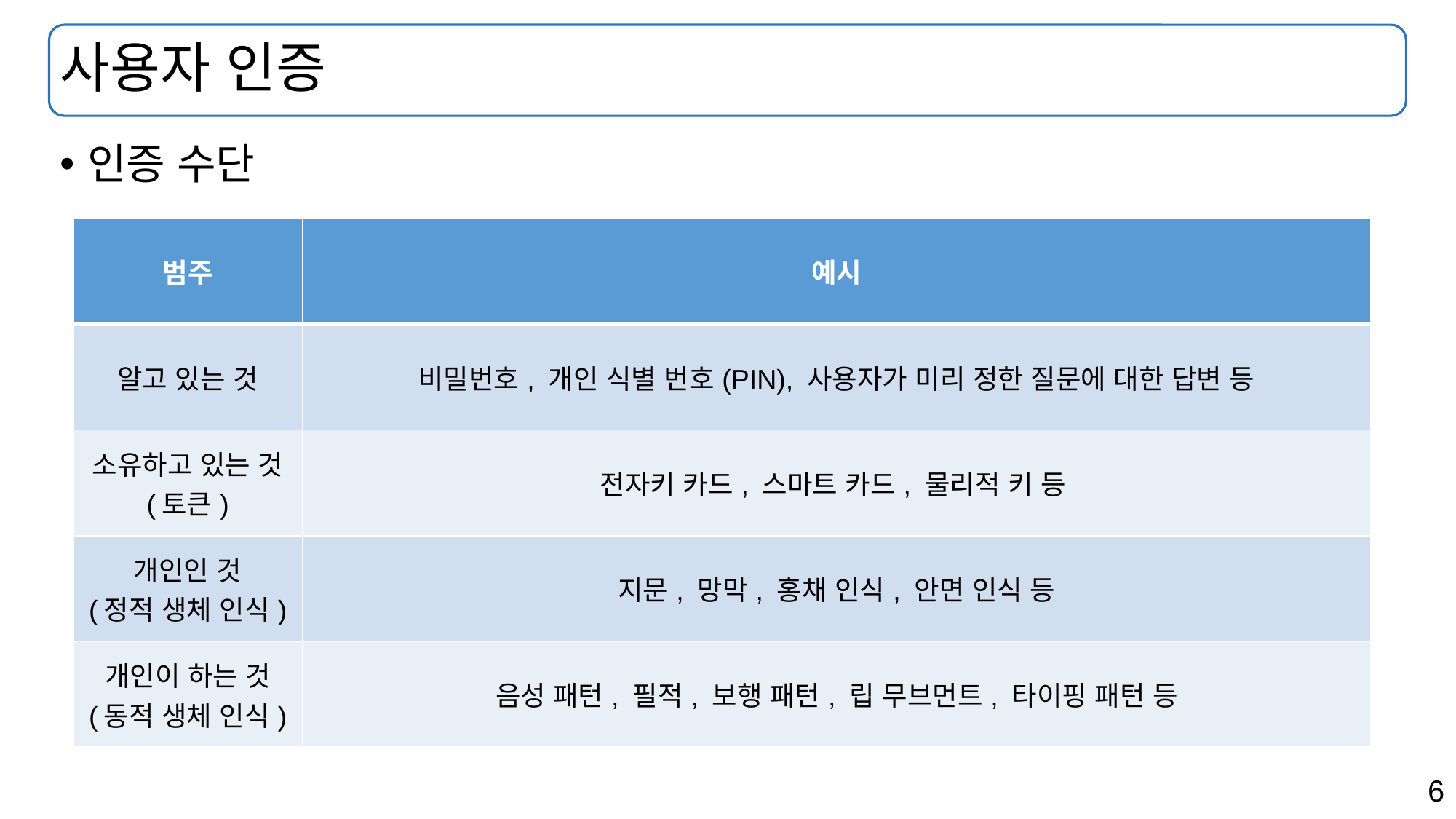

# 사용자 인증
인증 수단
| 범주 | 예시 |
| --- | --- |
| 알고 있는 것 | 비밀번호, 개인 식별 번호(PIN), 사용자가 미리 정한 질문에 대한 답변 등 |
| 소유하고 있는 것 (토큰) | 전자키 카드, 스마트 카드, 물리적 키 등 |
| 개인인 것 (정적 생체 인식) | 지문, 망막, 홍채 인식, 안면 인식 등 |
| 개인이 하는 것 (동적 생체 인식) | 음성 패턴, 필적, 보행 패턴, 립 무브먼트, 타이핑 패턴 등 |